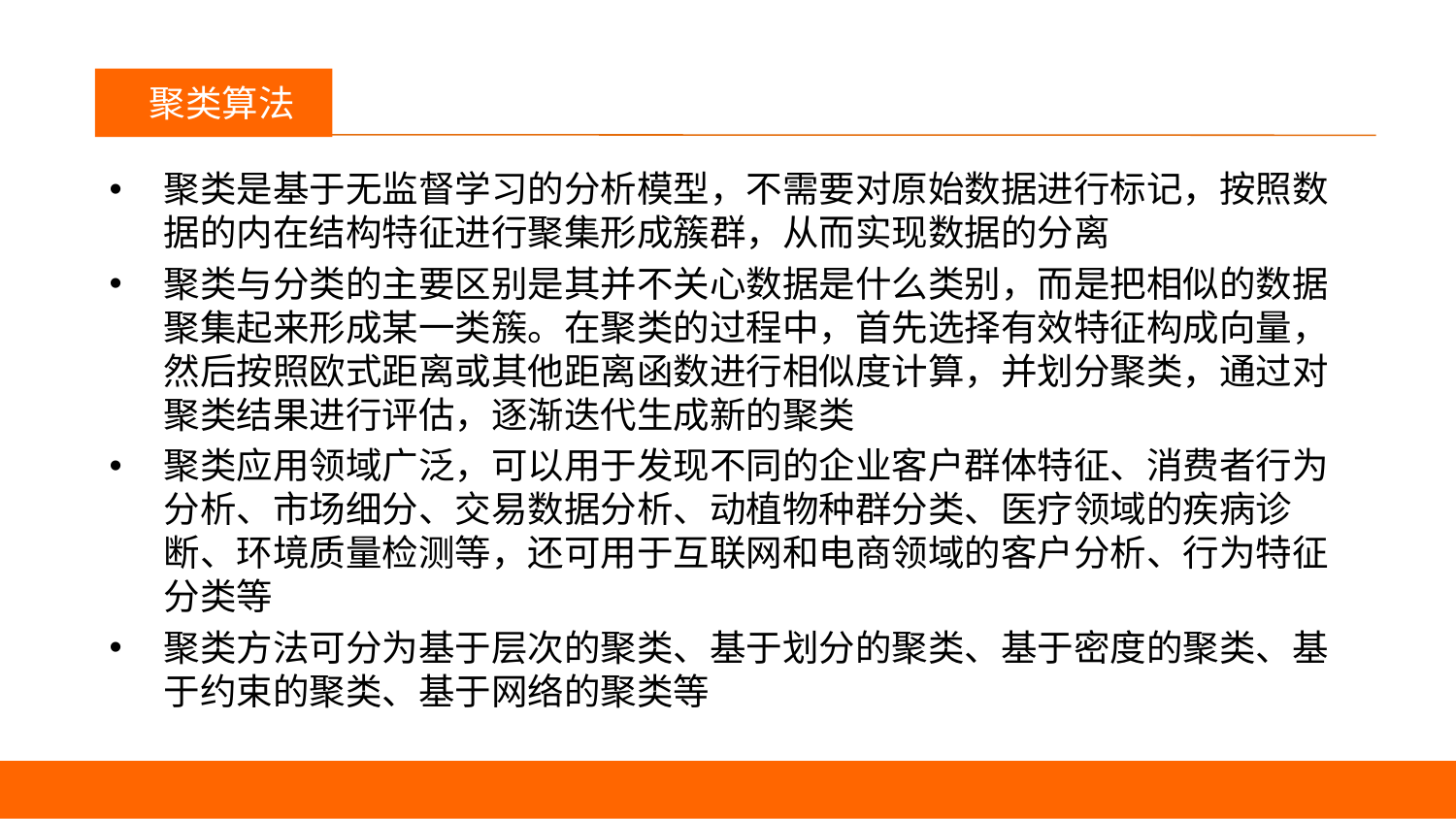

议程
 聚类算法

聚类是基于无监督学习的分析模型，不需要对原始数据进行标记，按照数据的内在结构特征进行聚集形成簇群，从而实现数据的分离
聚类与分类的主要区别是其并不关心数据是什么类别，而是把相似的数据聚集起来形成某一类簇。在聚类的过程中，首先选择有效特征构成向量，然后按照欧式距离或其他距离函数进行相似度计算，并划分聚类，通过对聚类结果进行评估，逐渐迭代生成新的聚类
聚类应用领域广泛，可以用于发现不同的企业客户群体特征、消费者行为分析、市场细分、交易数据分析、动植物种群分类、医疗领域的疾病诊断、环境质量检测等，还可用于互联网和电商领域的客户分析、行为特征分类等
聚类方法可分为基于层次的聚类、基于划分的聚类、基于密度的聚类、基于约束的聚类、基于网络的聚类等